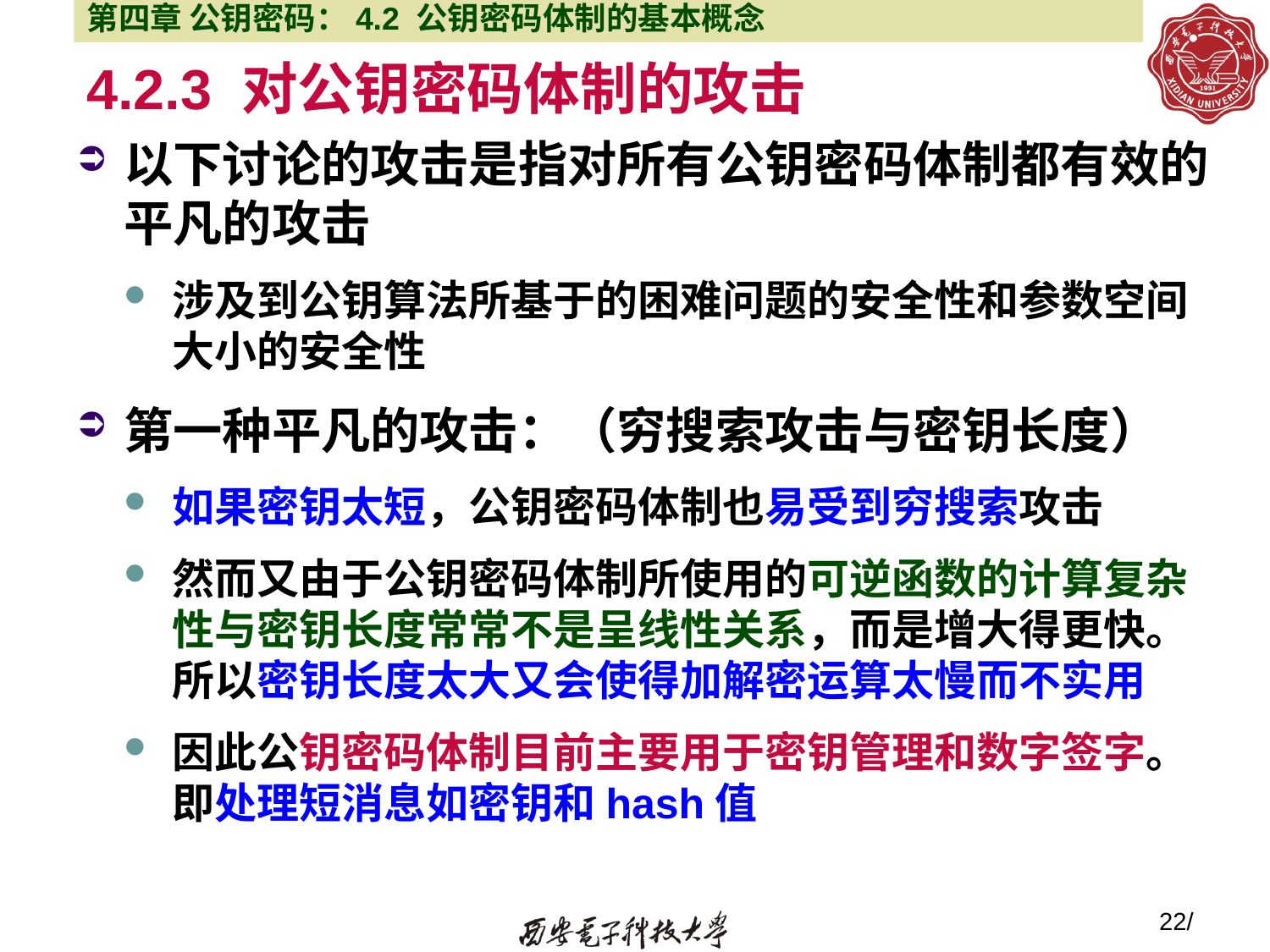

第四章 公钥密码：4.2 公钥密码体制的基本概念
# 4.2.3 对公钥密码体制的攻击
以下讨论的攻击是指对所有公钥密码体制都有效的平凡的攻击
涉及到公钥算法所基于的困难问题的安全性和参数空间大小的安全性
第一种平凡的攻击：（穷搜索攻击与密钥长度）
如果密钥太短，公钥密码体制也易受到穷搜索攻击
然而又由于公钥密码体制所使用的可逆函数的计算复杂性与密钥长度常常不是呈线性关系，而是增大得更快。所以密钥长度太大又会使得加解密运算太慢而不实用
因此公钥密码体制目前主要用于密钥管理和数字签字。即处理短消息如密钥和hash值
22/